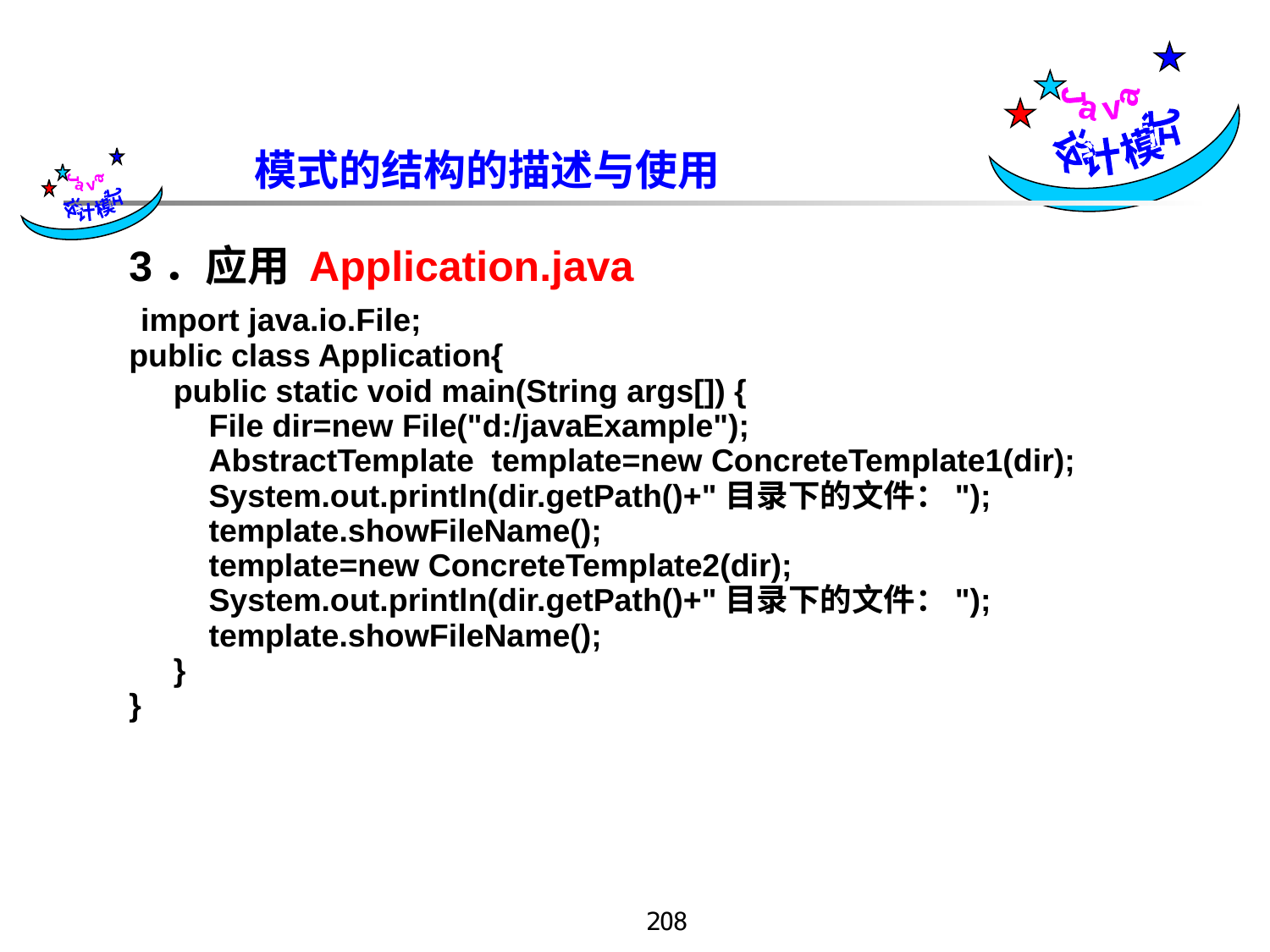

Java
设计模式

模式的结构的描述与使用

  Java
设计模式

3．应用 Application.java
 import java.io.File;
public class Application{
     public static void main(String args[]) {
         File dir=new File("d:/javaExample");
         AbstractTemplate  template=new ConcreteTemplate1(dir);
         System.out.println(dir.getPath()+"目录下的文件：");
         template.showFileName();
         template=new ConcreteTemplate2(dir);
         System.out.println(dir.getPath()+"目录下的文件：");
         template.showFileName();
     }
}

208